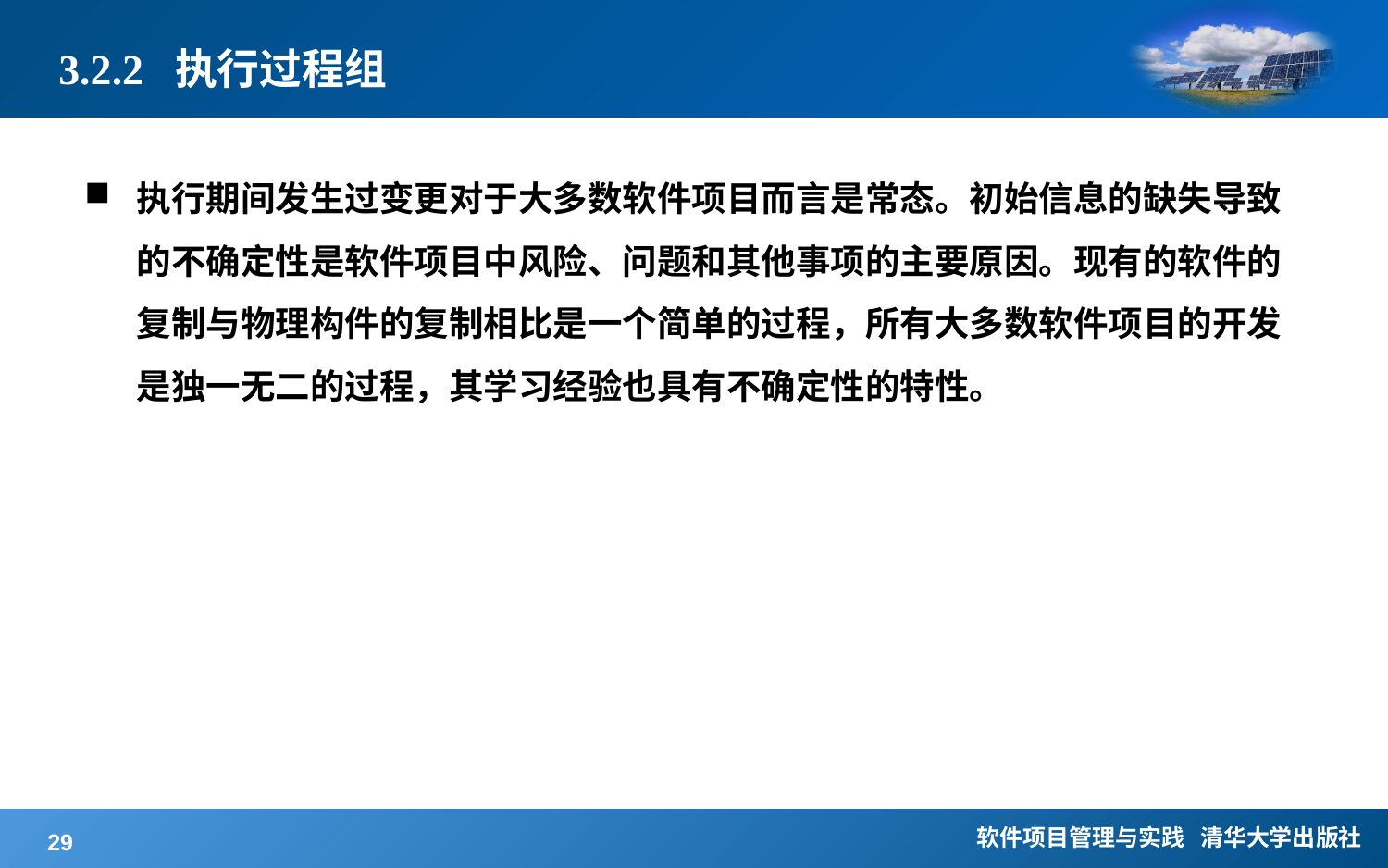

# 3.2.2  执行过程组
执行期间发生过变更对于大多数软件项目而言是常态。初始信息的缺失导致的不确定性是软件项目中风险、问题和其他事项的主要原因。现有的软件的复制与物理构件的复制相比是一个简单的过程，所有大多数软件项目的开发是独一无二的过程，其学习经验也具有不确定性的特性。